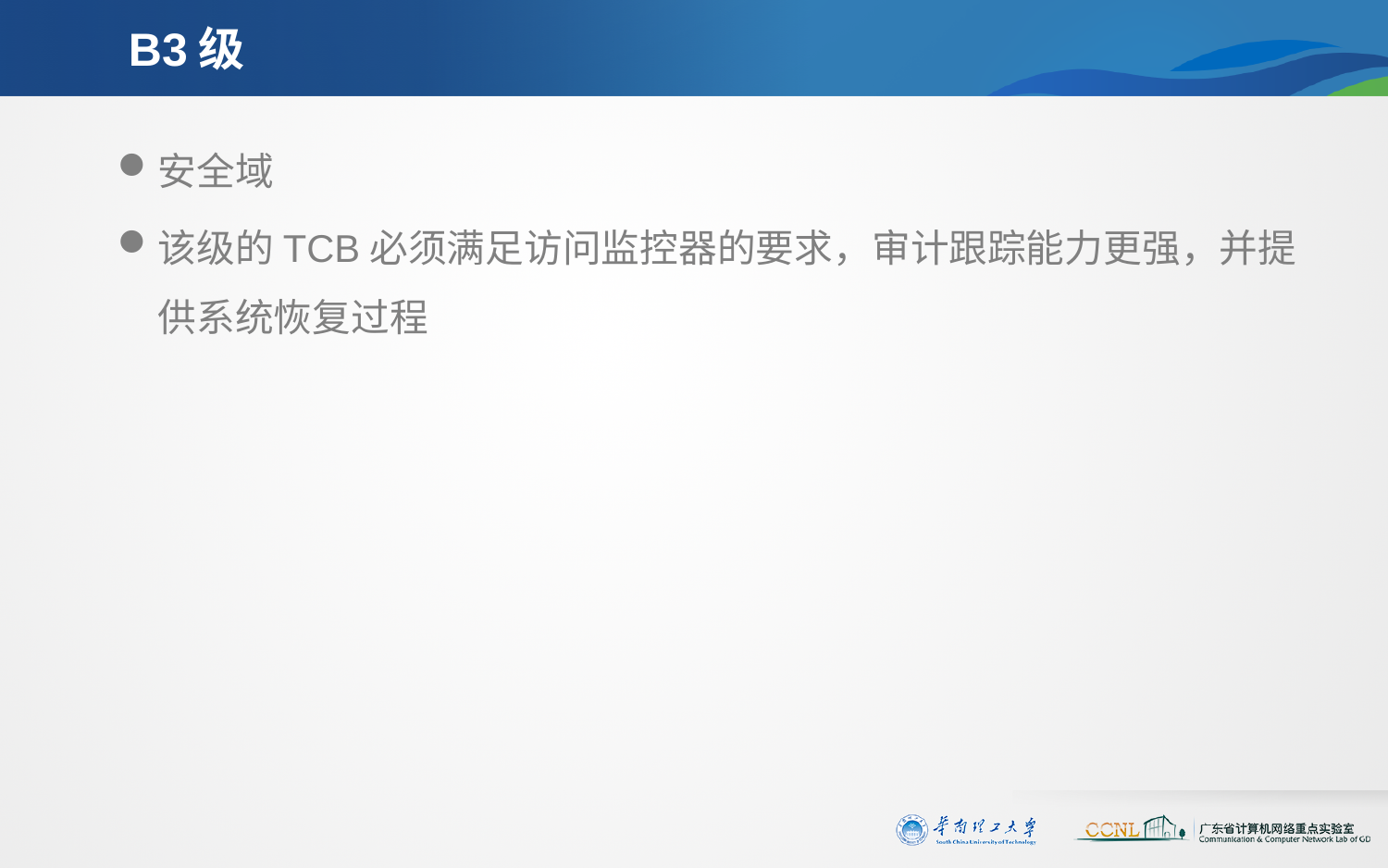

# B3级
安全域
该级的TCB必须满足访问监控器的要求，审计跟踪能力更强，并提供系统恢复过程